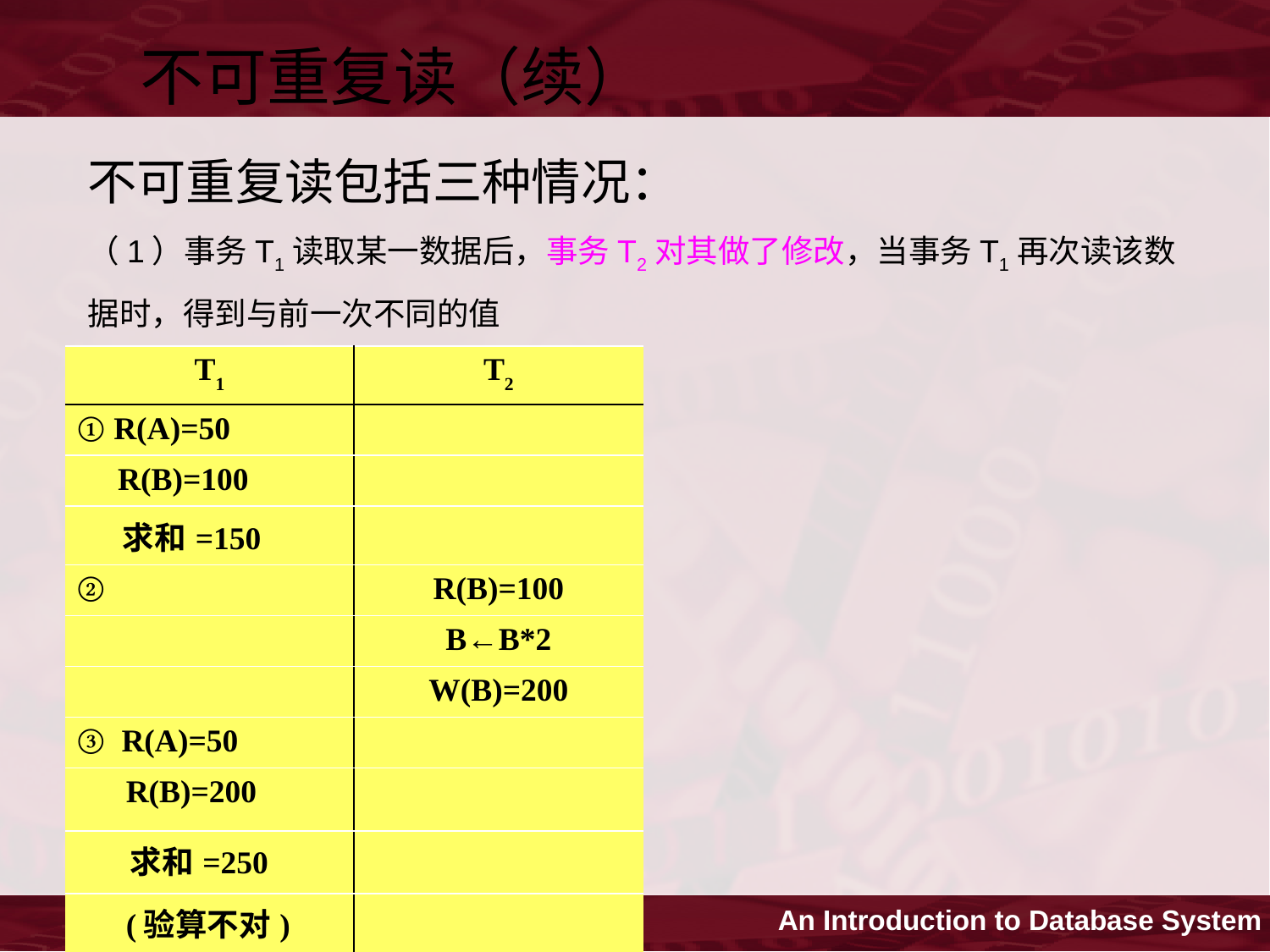

不可重复读（续）
不可重复读包括三种情况：
（1）事务T1读取某一数据后，事务T2对其做了修改，当事务T1再次读该数据时，得到与前一次不同的值
| T1 | T2 |
| --- | --- |
| ① R(A)=50 |  |
| R(B)=100 |  |
| 求和=150 |  |
| ② | R(B)=100 |
|  | B←B\*2 |
|  | W(B)=200 |
| ③ R(A)=50 |  |
| R(B)=200 |  |
| 求和=250 |  |
| (验算不对) |  |